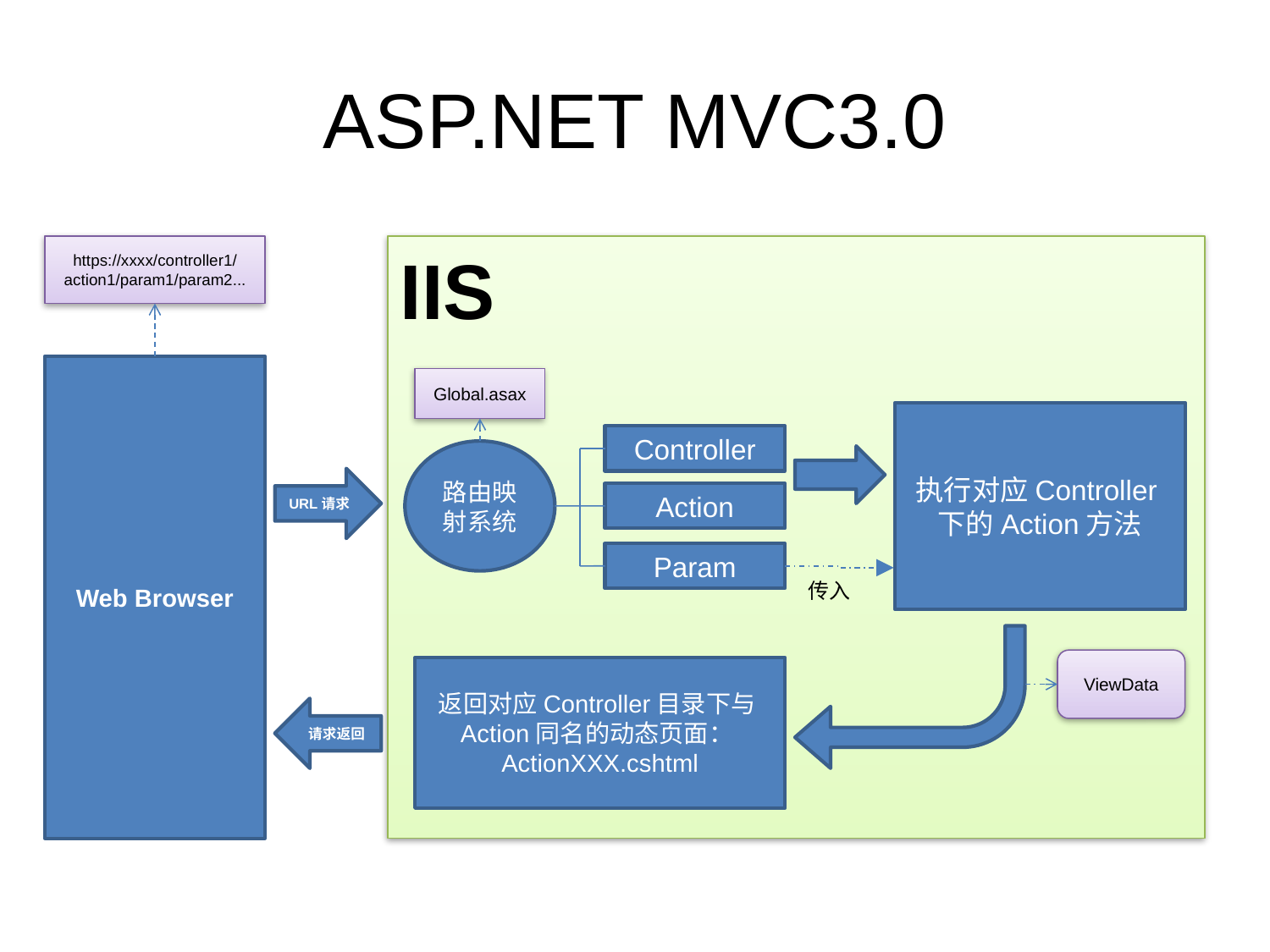

# ASP.NET MVC3.0
https://xxxx/controller1/action1/param1/param2...
IIS
Web Browser
Global.asax
执行对应Controller下的Action方法
Controller
路由映射系统

URL请求
Action
Param
传入

ViewData
返回对应Controller目录下与Action同名的动态页面：ActionXXX.cshtml
请求返回